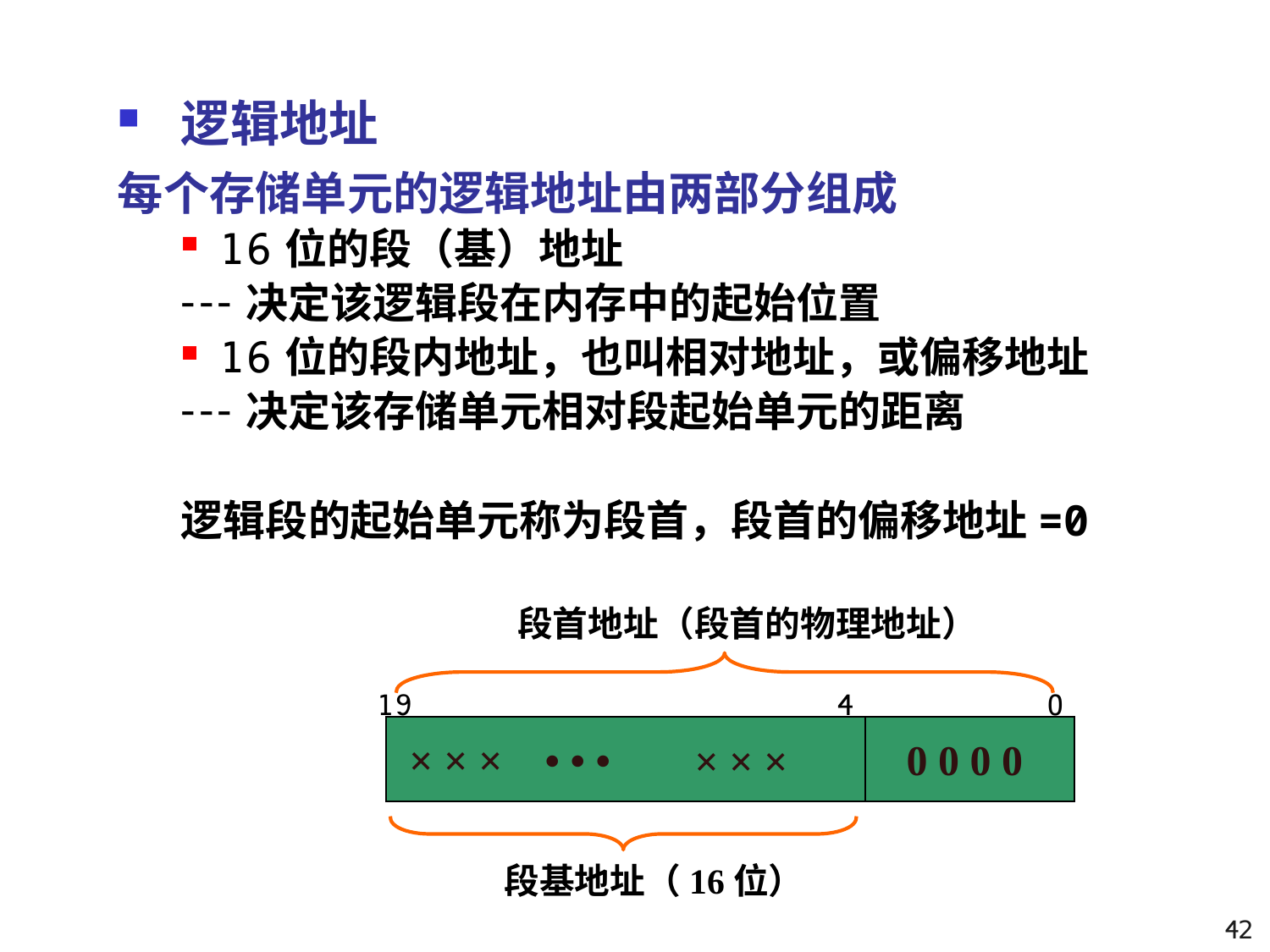

逻辑地址
每个存储单元的逻辑地址由两部分组成
16位的段（基）地址
---决定该逻辑段在内存中的起始位置
16位的段内地址，也叫相对地址，或偏移地址
---决定该存储单元相对段起始单元的距离

逻辑段的起始单元称为段首，段首的偏移地址=0

段首地址（段首的物理地址）

19
4
0

× × ×    • • •
0 0 0 0
× × ×
段基地址（16位）
42